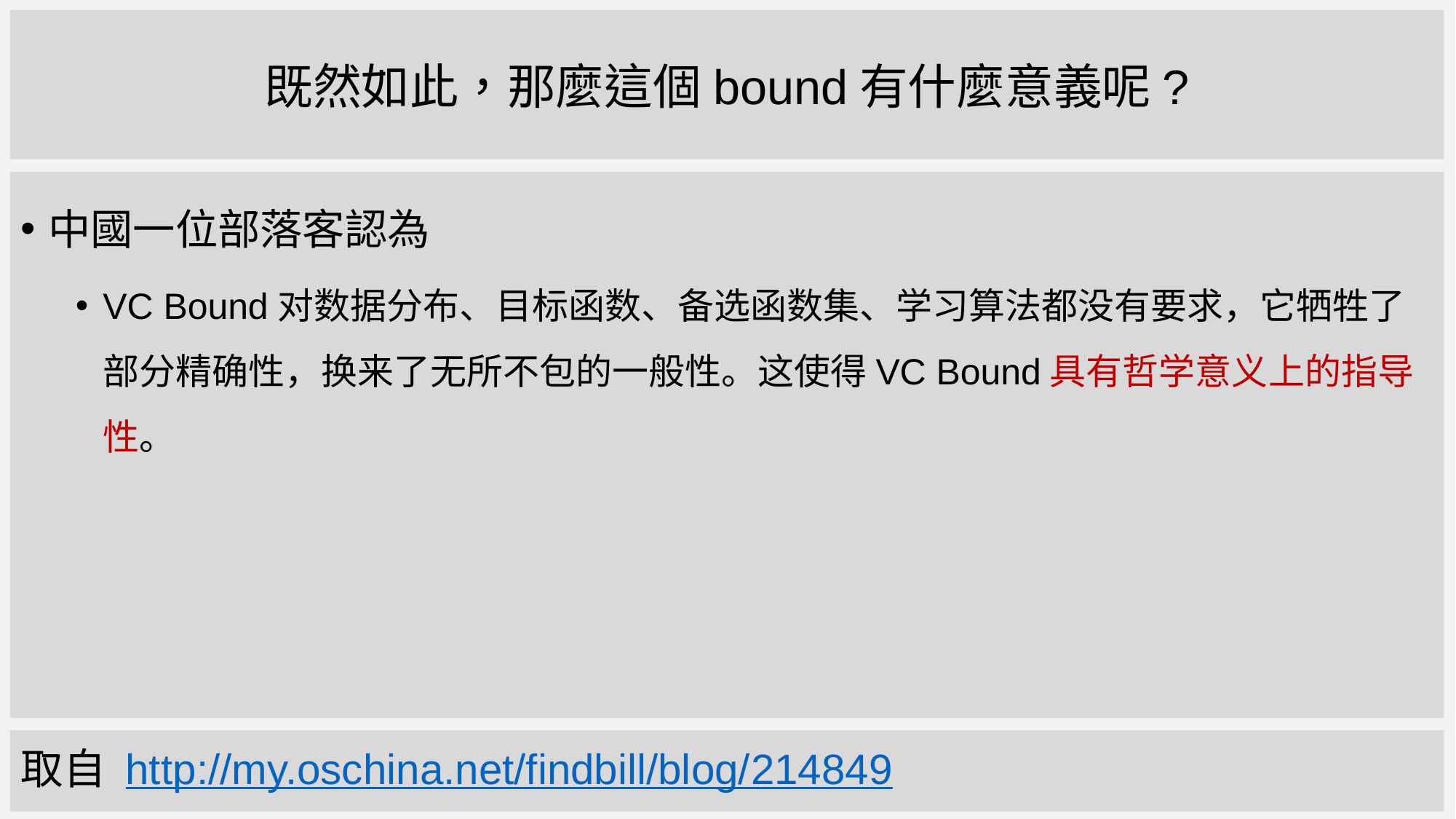

既然如此，那麼這個bound有什麼意義呢?
中國一位部落客認為
VC Bound对数据分布、目标函数、备选函数集、学习算法都没有要求，它牺牲了部分精确性，换来了无所不包的一般性。这使得VC Bound具有哲学意义上的指导性。
取自 http://my.oschina.net/findbill/blog/214849